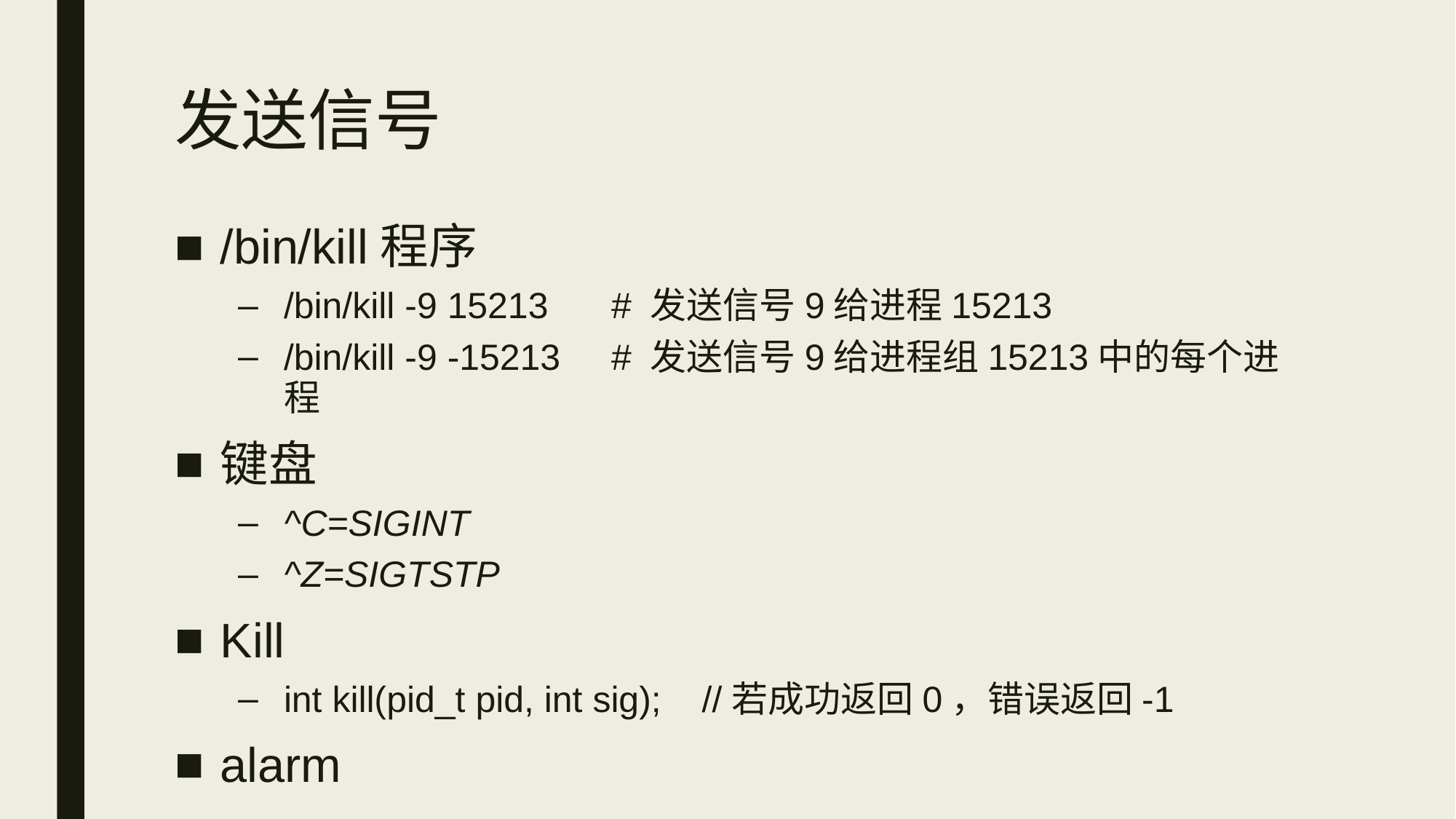

# 发送信号
/bin/kill程序
/bin/kill -9 15213   	# 发送信号9给进程15213
/bin/kill -9 -15213	# 发送信号9给进程组15213中的每个进程
键盘
^C=SIGINT
^Z=SIGTSTP
Kill
int kill(pid_t pid, int sig);    //若成功返回0，错误返回-1
alarm